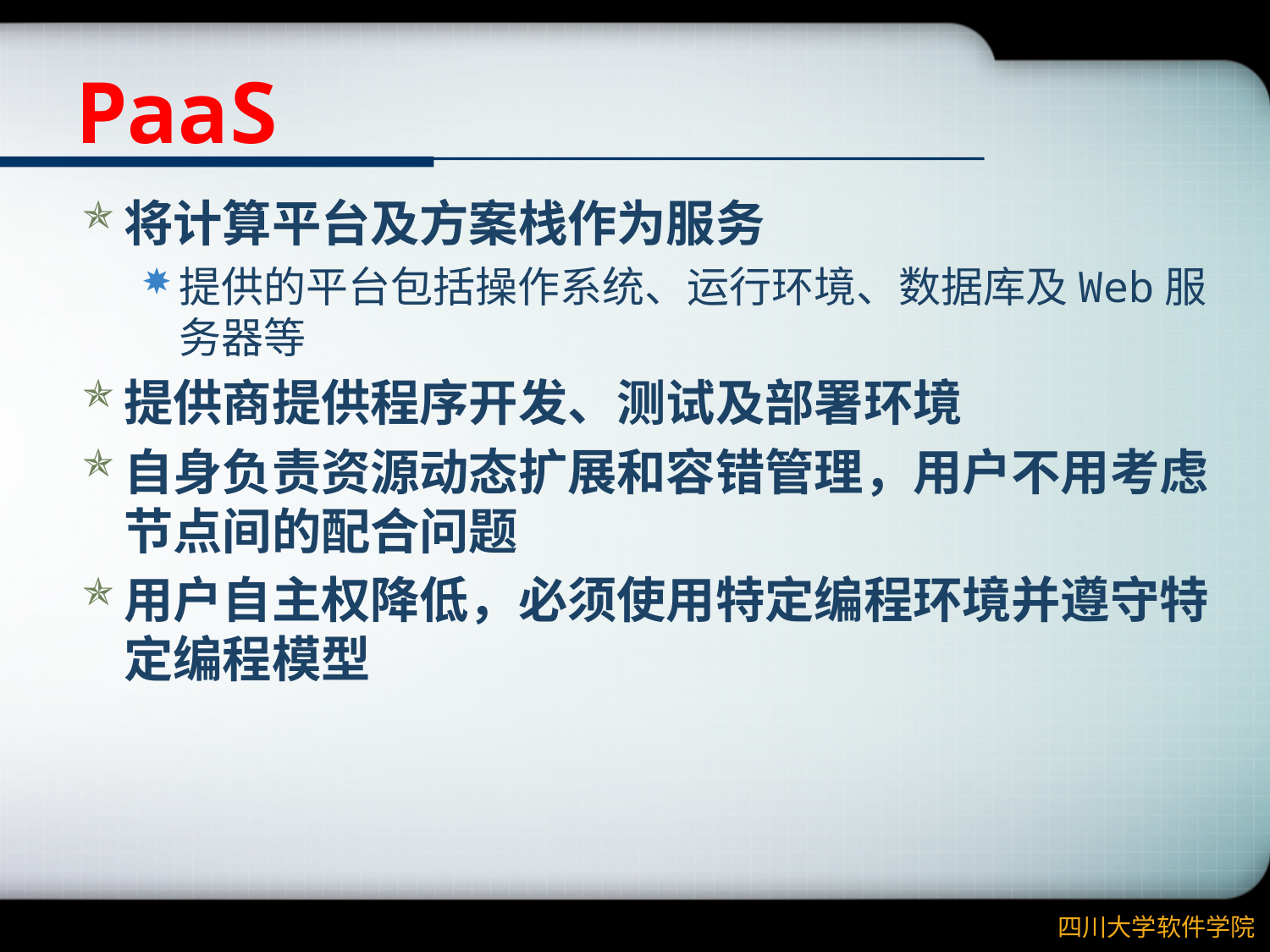

# PaaS
将计算平台及方案栈作为服务
提供的平台包括操作系统、运行环境、数据库及Web服务器等
提供商提供程序开发、测试及部署环境
自身负责资源动态扩展和容错管理，用户不用考虑节点间的配合问题
用户自主权降低，必须使用特定编程环境并遵守特定编程模型